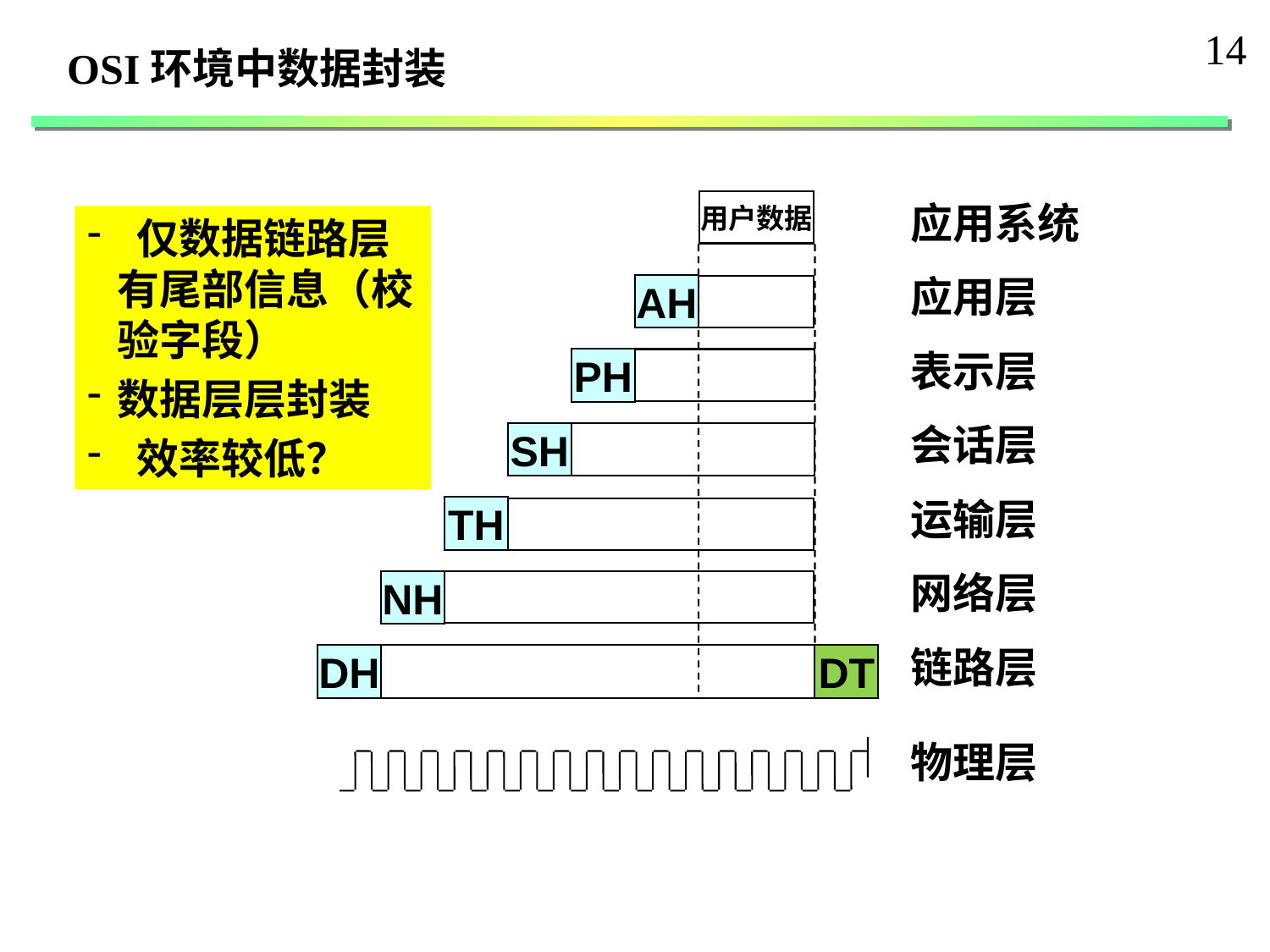

14
OSI环境中数据封装

应用系统
用户数据

应用层
AH

表示层
PH

会话层
SH

运输层
TH

网络层
NH

链路层
DH

DT
物理层

 仅数据链路层有尾部信息（校验字段）
数据层层封装
 效率较低？